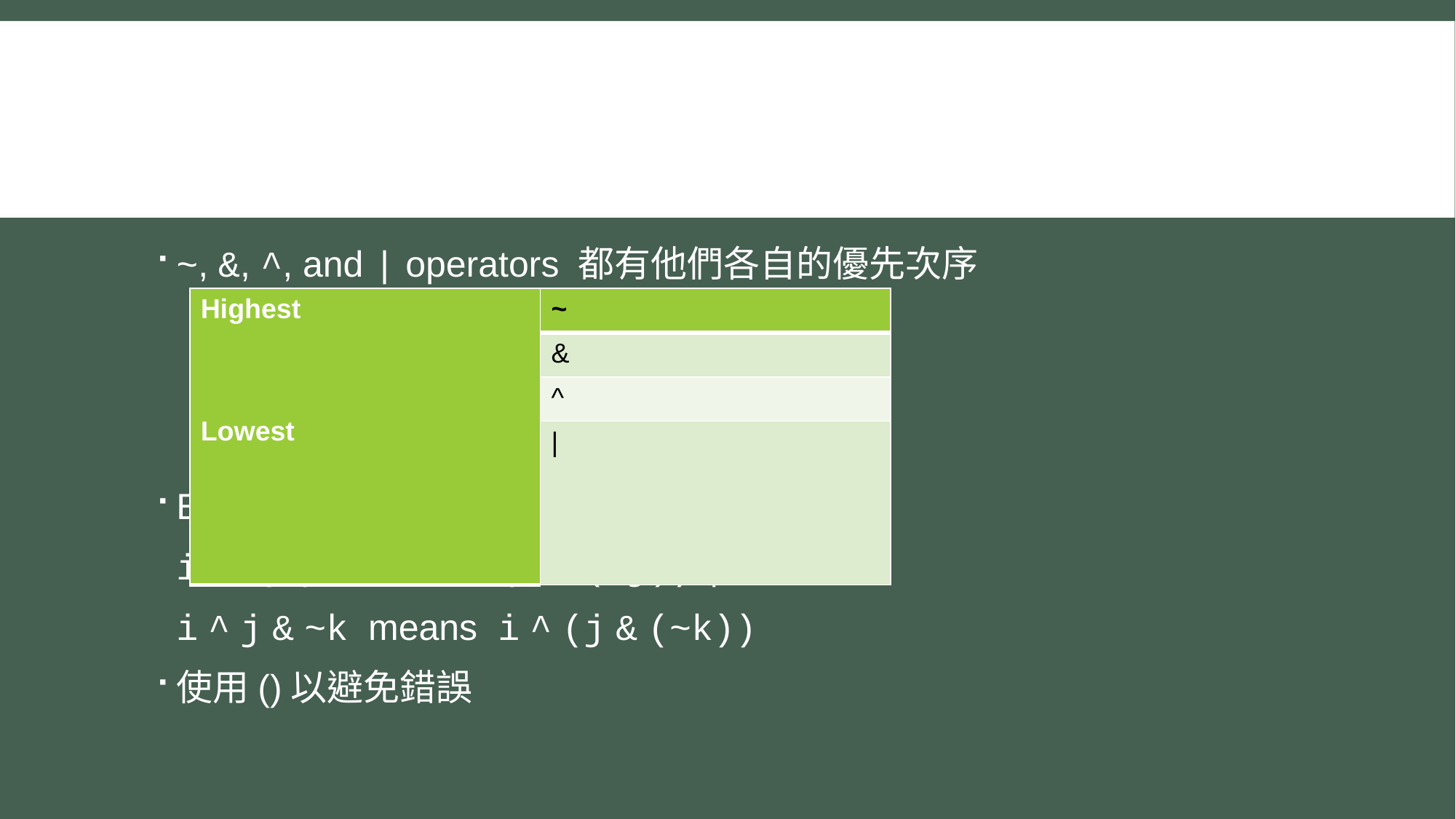

#
~, &, ^, and | operators 都有他們各自的優先次序

Examples:
	i & ~j | k  means  (i & (~j)) | k
	i ^ j & ~k  means  i ^ (j & (~k))
使用()以避免錯誤

| Highest Lowest | ~ |
| --- | --- |
|  | & |
|  | ^ |
|  | | |